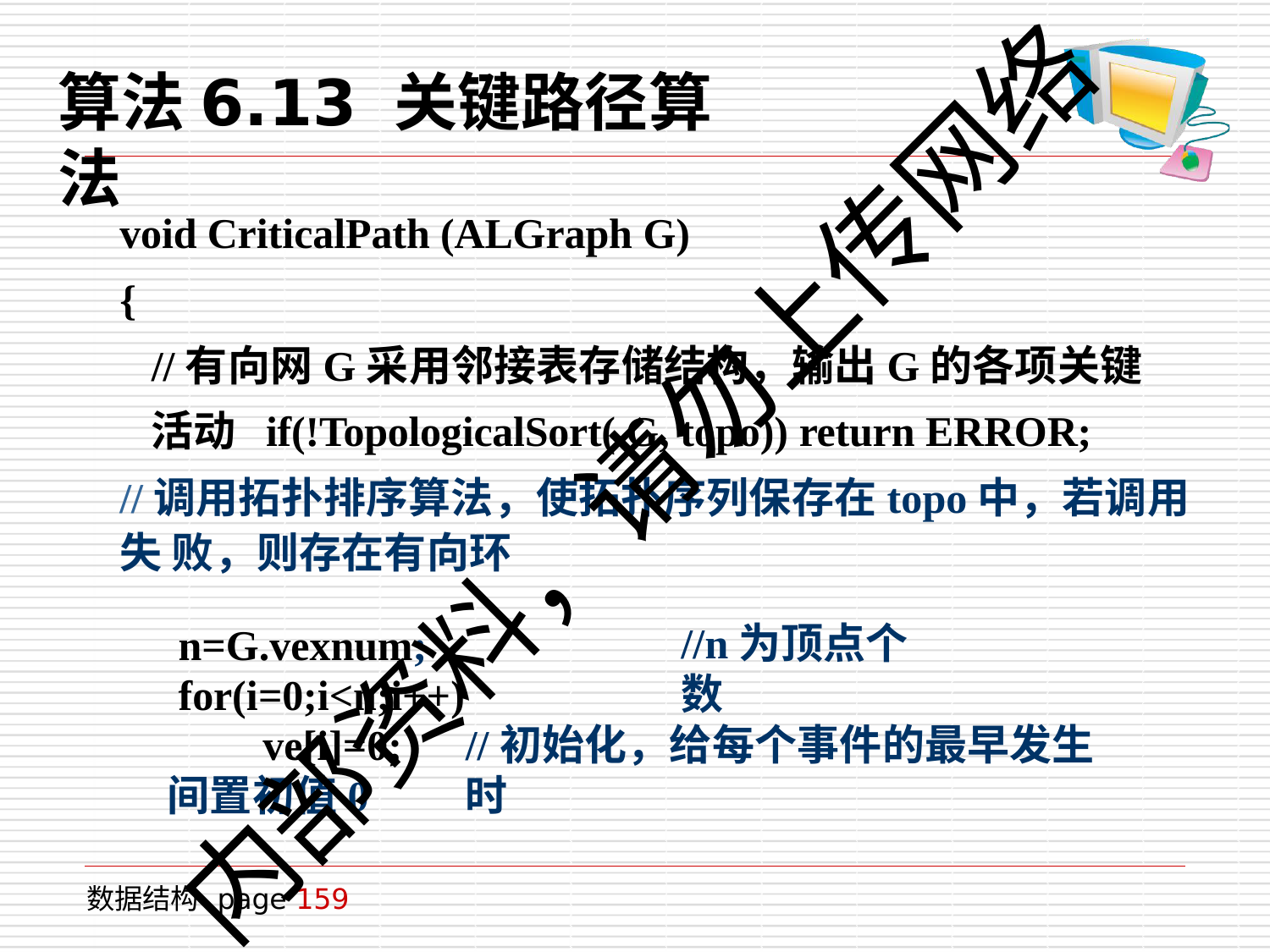

# 算法6.13 关键路径算法

void CriticalPath (ALGraph G)
{
//有向网G采用邻接表存储结构，输出G的各项关键活动  if(!TopologicalSort( G, topo)) return ERROR;
//调用拓扑排序算法，使拓扑序列保存在topo中，若调用失 败，则存在有向环
内部资料，请勿上传网络
n=G.vexnum;  for(i=0;i<n;i++)
ve[i]=0;
间置初值0
//n为顶点个数
//初始化，给每个事件的最早发生时

数据结构 page 159